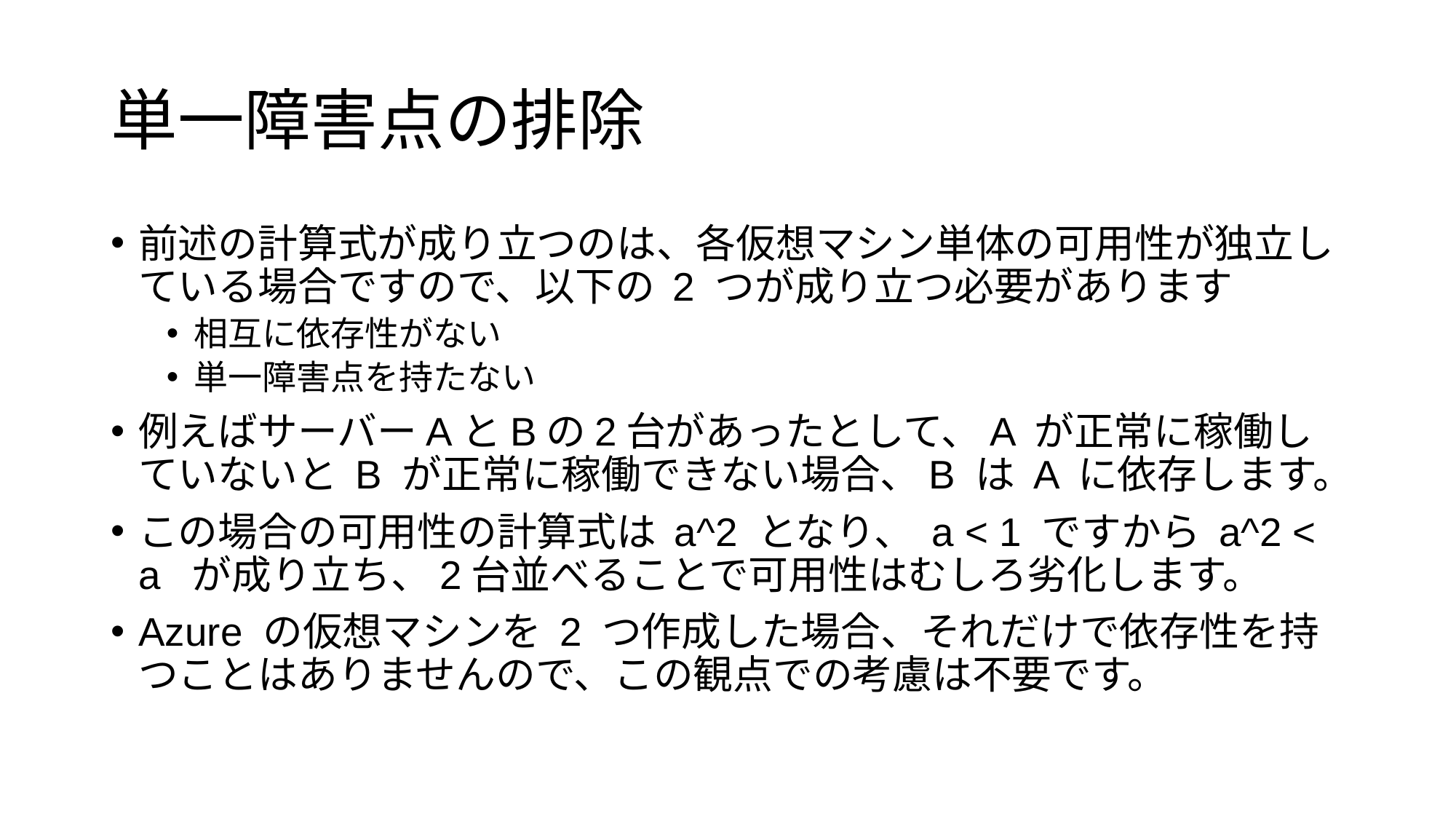

# 単一障害点の排除
前述の計算式が成り立つのは、各仮想マシン単体の可用性が独立している場合ですので、以下の 2 つが成り立つ必要があります
相互に依存性がない
単一障害点を持たない
例えばサーバーAとBの2台があったとして、A が正常に稼働していないと B が正常に稼働できない場合、B は A に依存します。
この場合の可用性の計算式は a^2 となり、 a < 1 ですから a^2 < a  が成り立ち、2台並べることで可用性はむしろ劣化します。
Azure の仮想マシンを 2 つ作成した場合、それだけで依存性を持つことはありませんので、この観点での考慮は不要です。